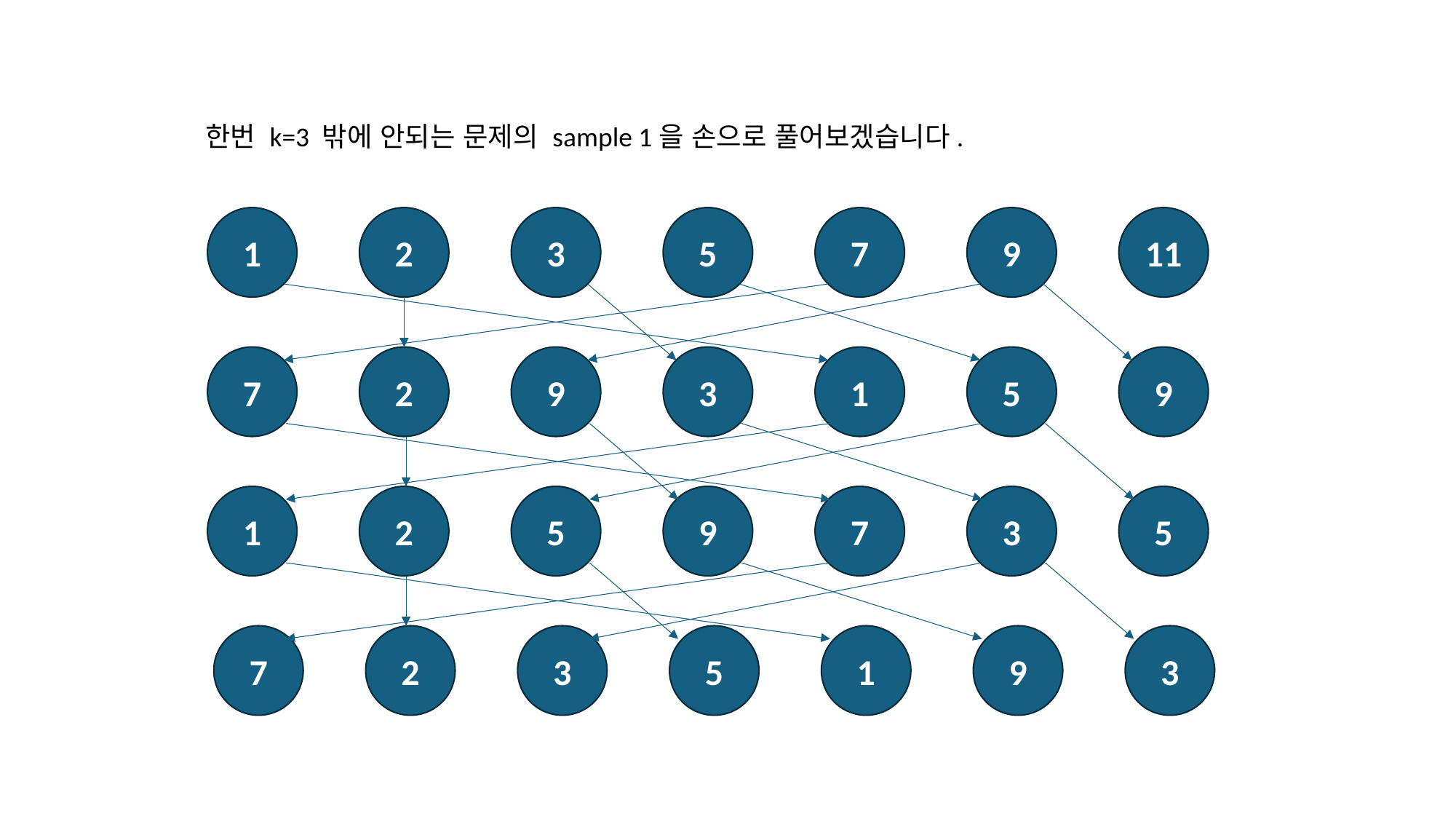

한번 k=3 밖에 안되는 문제의 sample 1을 손으로 풀어보겠습니다.
1
2
3
5
7
9
11
7
2
9
3
1
5
9
1
2
5
9
7
3
5
7
2
3
5
1
9
3